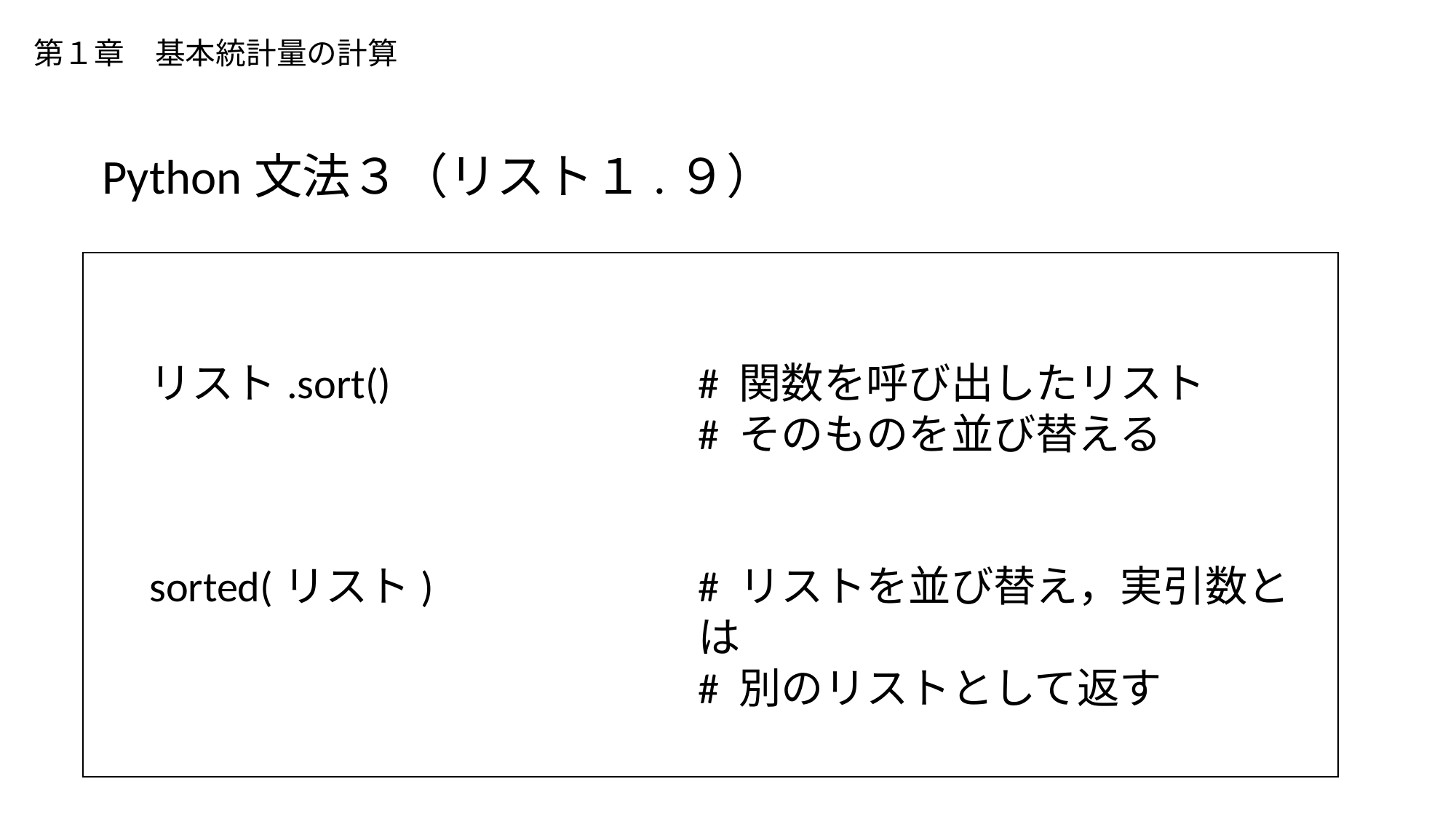

# 第１章　基本統計量の計算
Python文法３（リスト１.９）

リスト.sort()

sorted(リスト)
# 関数を呼び出したリスト
# そのものを並び替える

# リストを並び替え，実引数とは
# 別のリストとして返す